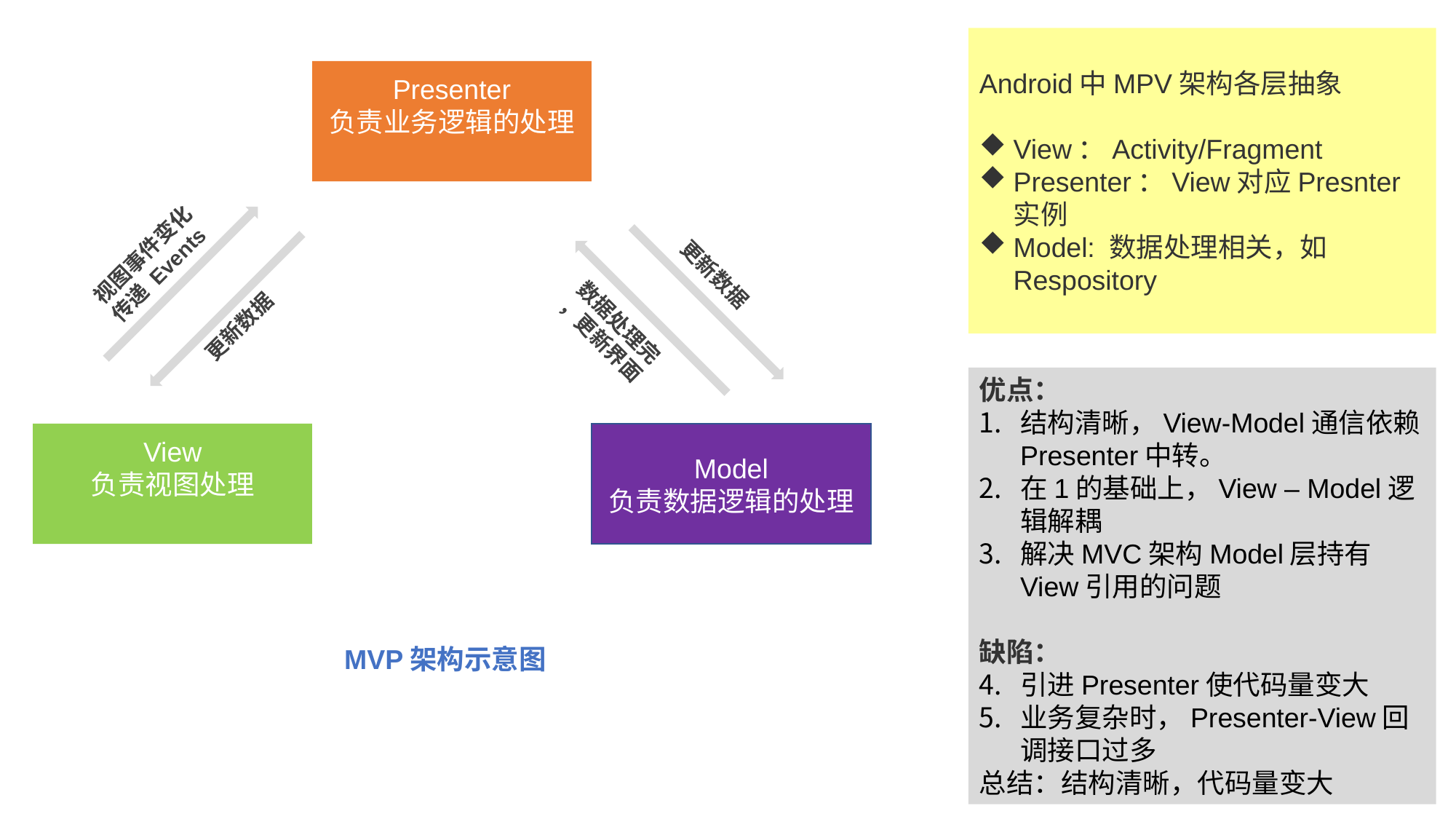

Android中MPV架构各层抽象

View：Activity/Fragment
Presenter：View对应Presnter实例
Model: 数据处理相关，如Respository

Presenter
负责业务逻辑的处理

视图事件变化
传递 Events

更新数据

数据处理完
，更新界面
更新数据

优点：
结构清晰，View-Model通信依赖Presenter中转。
在1的基础上，View – Model逻辑解耦
解决MVC架构Model层持有View引用的问题

缺陷：
引进Presenter使代码量变大
业务复杂时，Presenter-View回调接口过多
总结：结构清晰，代码量变大
View
负责视图处理

Model
负责数据逻辑的处理
MVP架构示意图